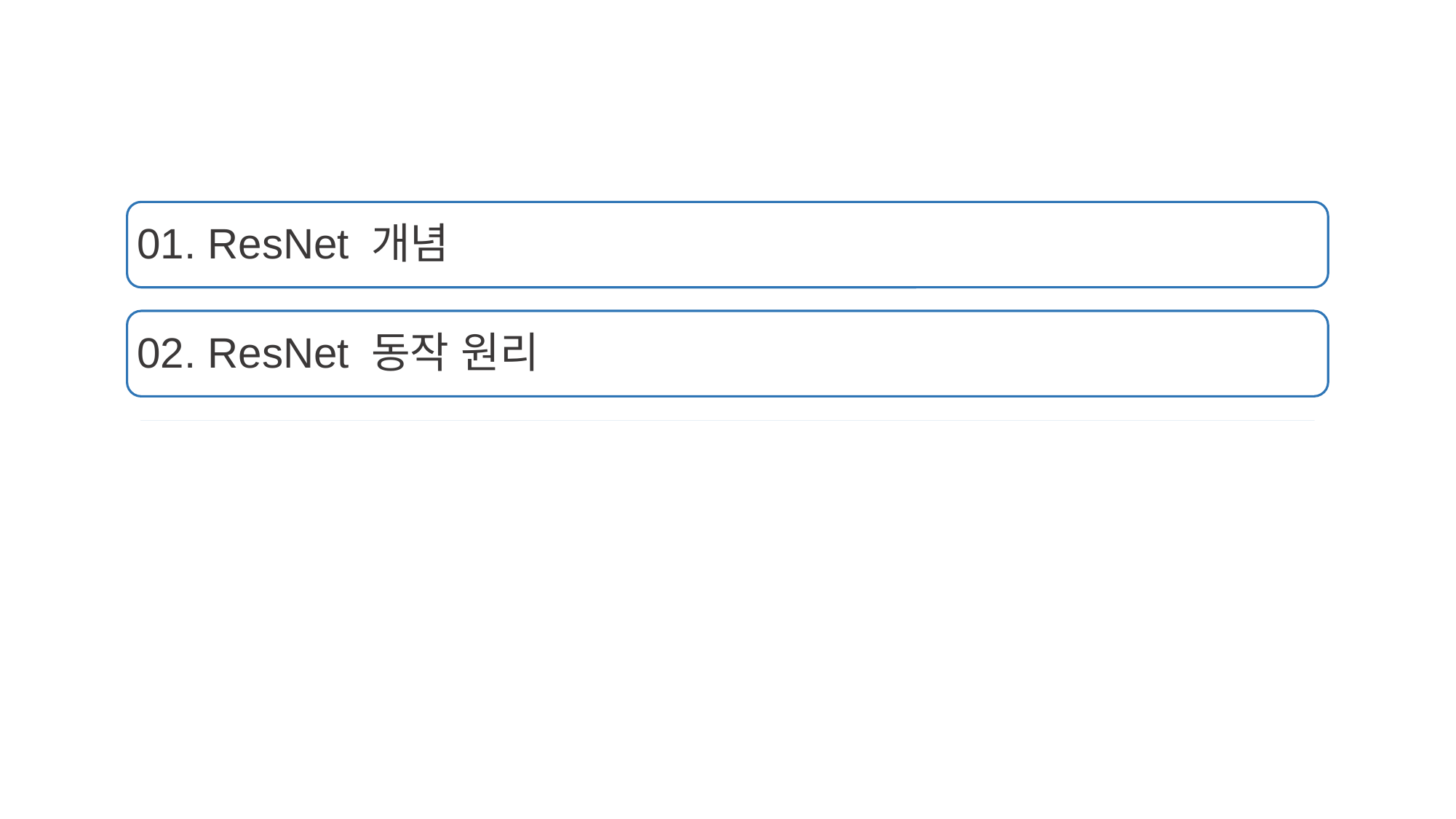

01. ResNet 개념
02. ResNet 동작 원리

03.
04.